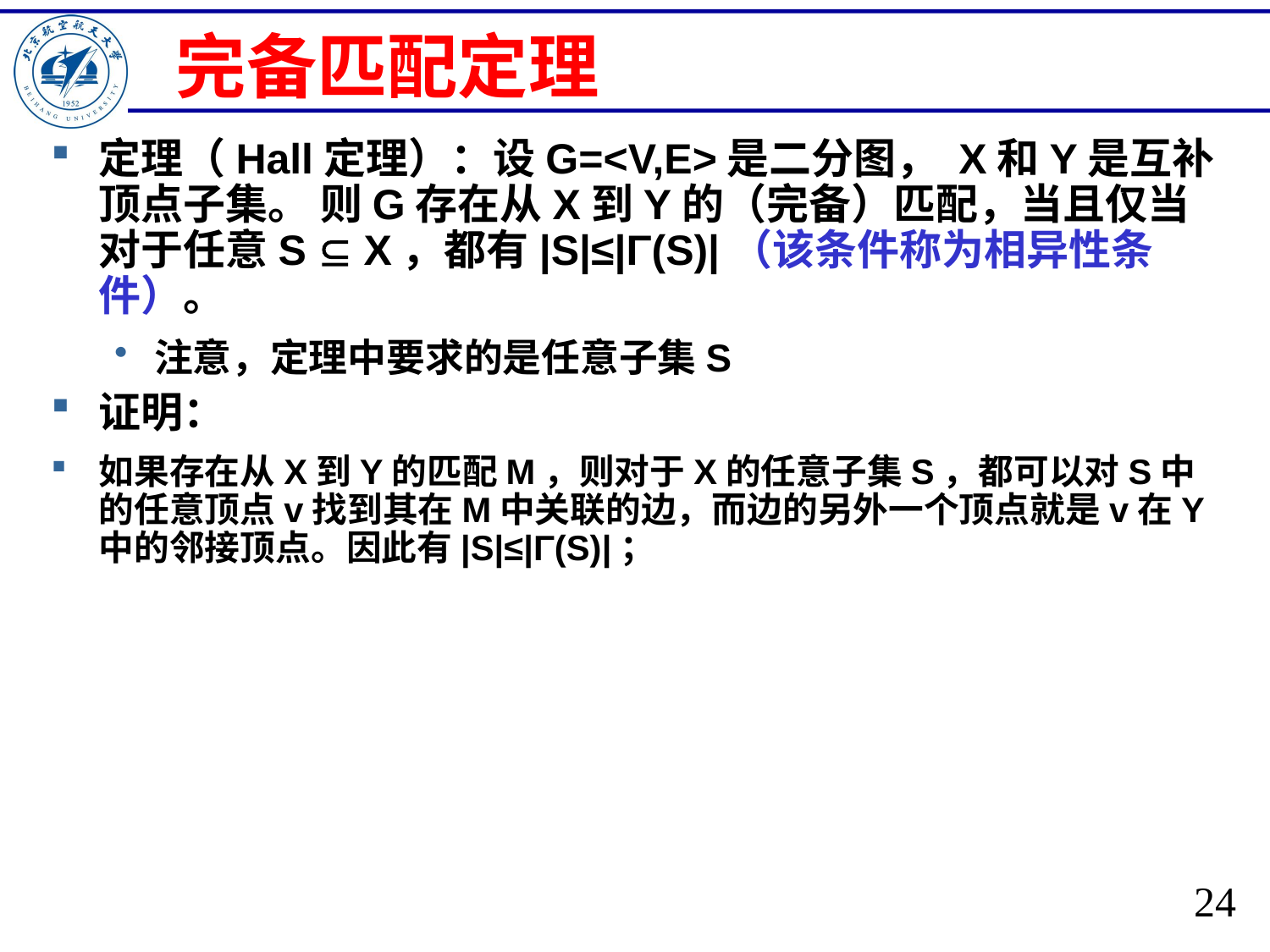

# 完备匹配定理
定理（Hall定理）：设G=<V,E>是二分图， X和Y是互补顶点子集。 则G存在从X到Y的（完备）匹配，当且仅当对于任意S ⊆ X，都有|S|≤|Γ(S)|（该条件称为相异性条件）。
注意，定理中要求的是任意子集S
证明：
如果存在从X到Y的匹配M，则对于X的任意子集S，都可以对S中的任意顶点v找到其在M中关联的边，而边的另外一个顶点就是v在Y中的邻接顶点。因此有|S|≤|Γ(S)|；